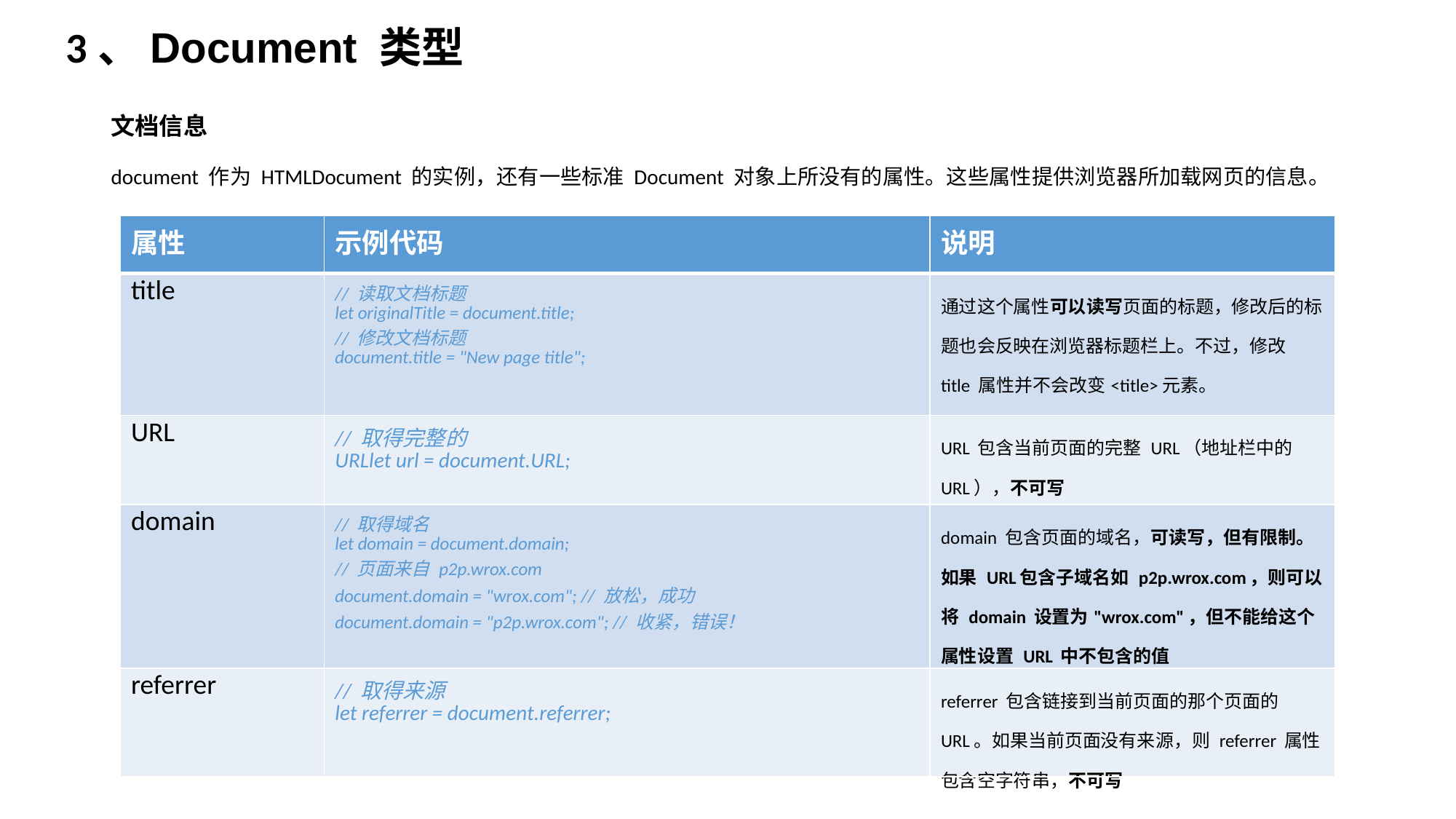

3、Document 类型
文档信息
document 作为 HTMLDocument 的实例，还有一些标准 Document 对象上所没有的属性。这些属性提供浏览器所加载网页的信息。
| 属性 | 示例代码 | 说明 |
| --- | --- | --- |
| title | // 读取文档标题 let originalTitle = document.title; // 修改文档标题 document.title = "New page title"; | 通过这个属性可以读写页面的标题，修改后的标题也会反映在浏览器标题栏上。不过，修改 title 属性并不会改变<title>元素。 |
| URL | // 取得完整的 URLlet url = document.URL; | URL 包含当前页面的完整 URL（地址栏中的 URL），不可写 |
| domain | // 取得域名 let domain = document.domain; // 页面来自 p2p.wrox.com document.domain = "wrox.com"; // 放松，成功 document.domain = "p2p.wrox.com"; // 收紧，错误！ | domain 包含页面的域名，可读写，但有限制。如果 URL包含子域名如 p2p.wrox.com，则可以将 domain 设置为"wrox.com"，但不能给这个属性设置 URL 中不包含的值 |
| referrer | // 取得来源 let referrer = document.referrer; | referrer 包含链接到当前页面的那个页面的 URL。如果当前页面没有来源，则 referrer 属性包含空字符串，不可写 |